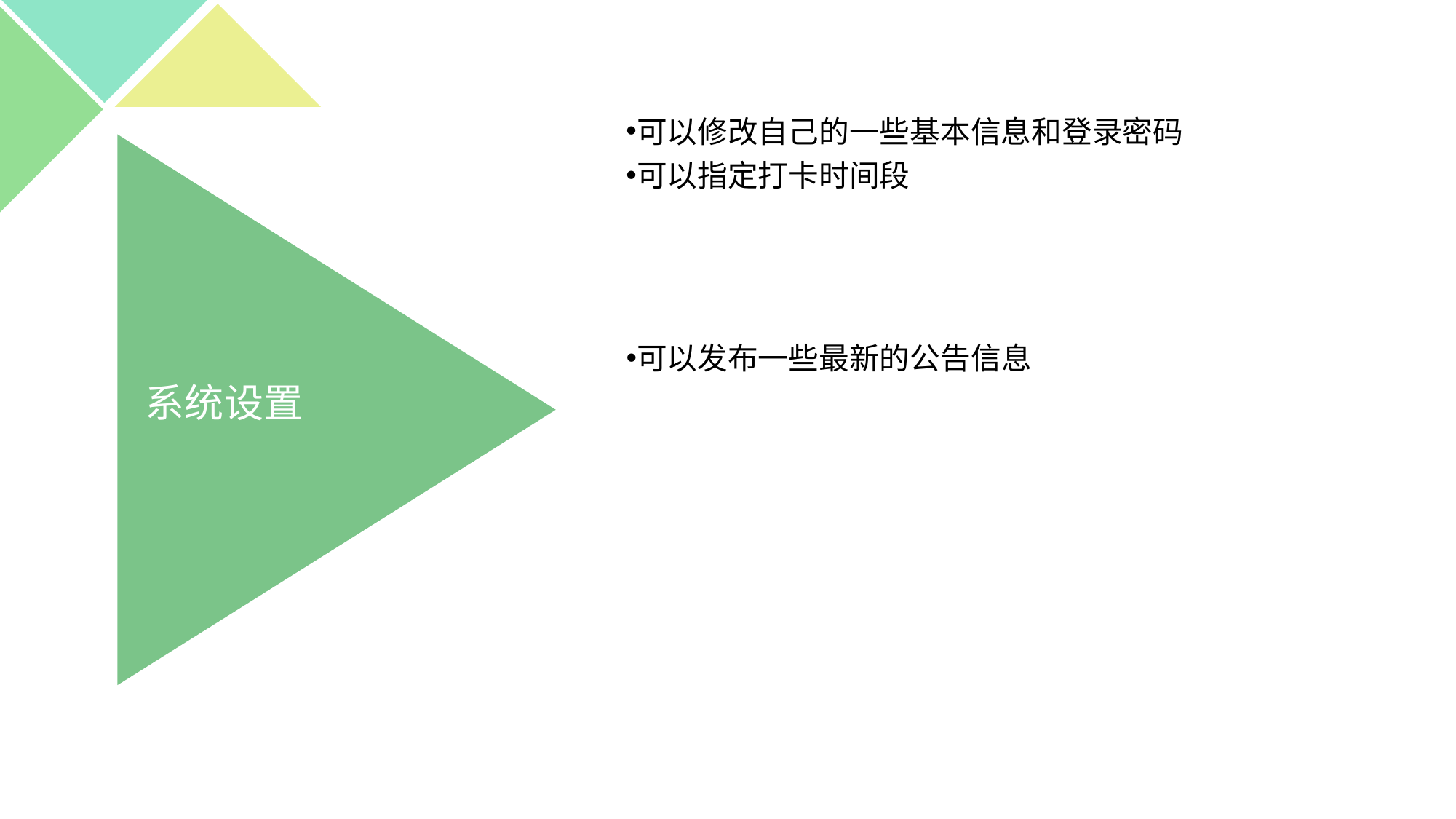

可以修改自己的一些基本信息和登录密码
可以指定打卡时间段

系统设置
可以发布一些最新的公告信息